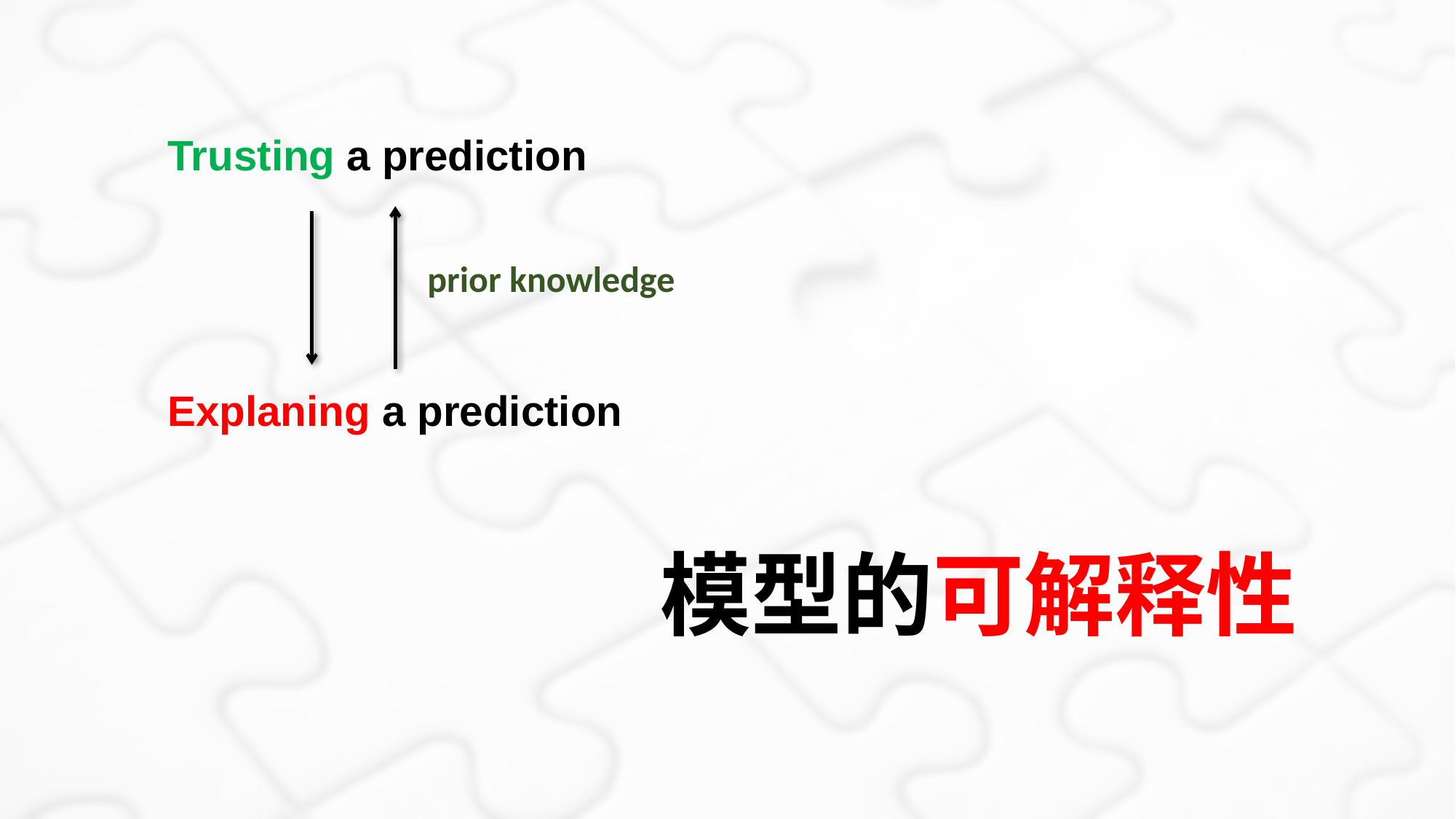

Trusting a prediction
prior knowledge
Explaning a prediction
模型的可解释性